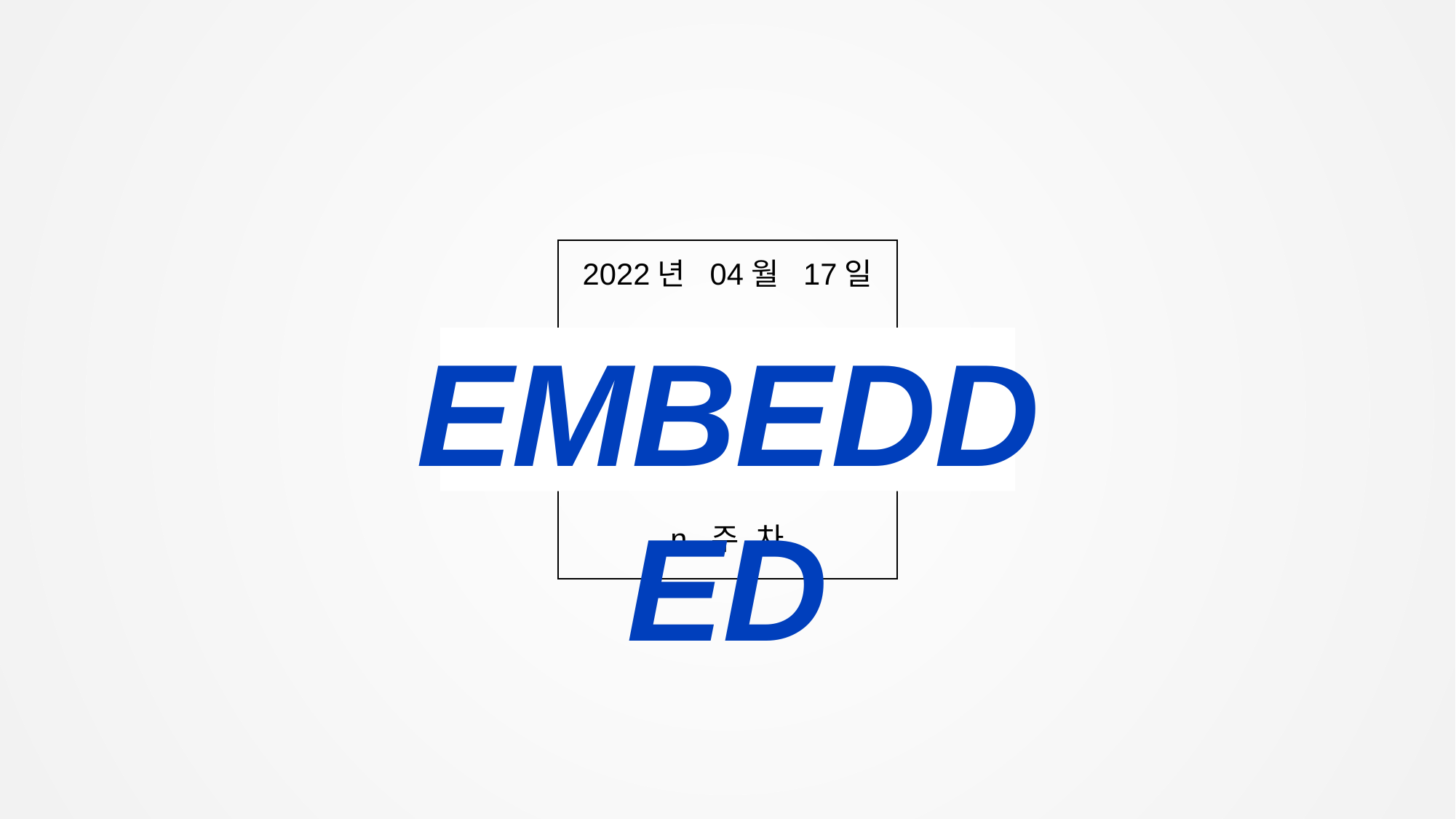

2022년  04월  17일
EMBEDDED

n  주  차